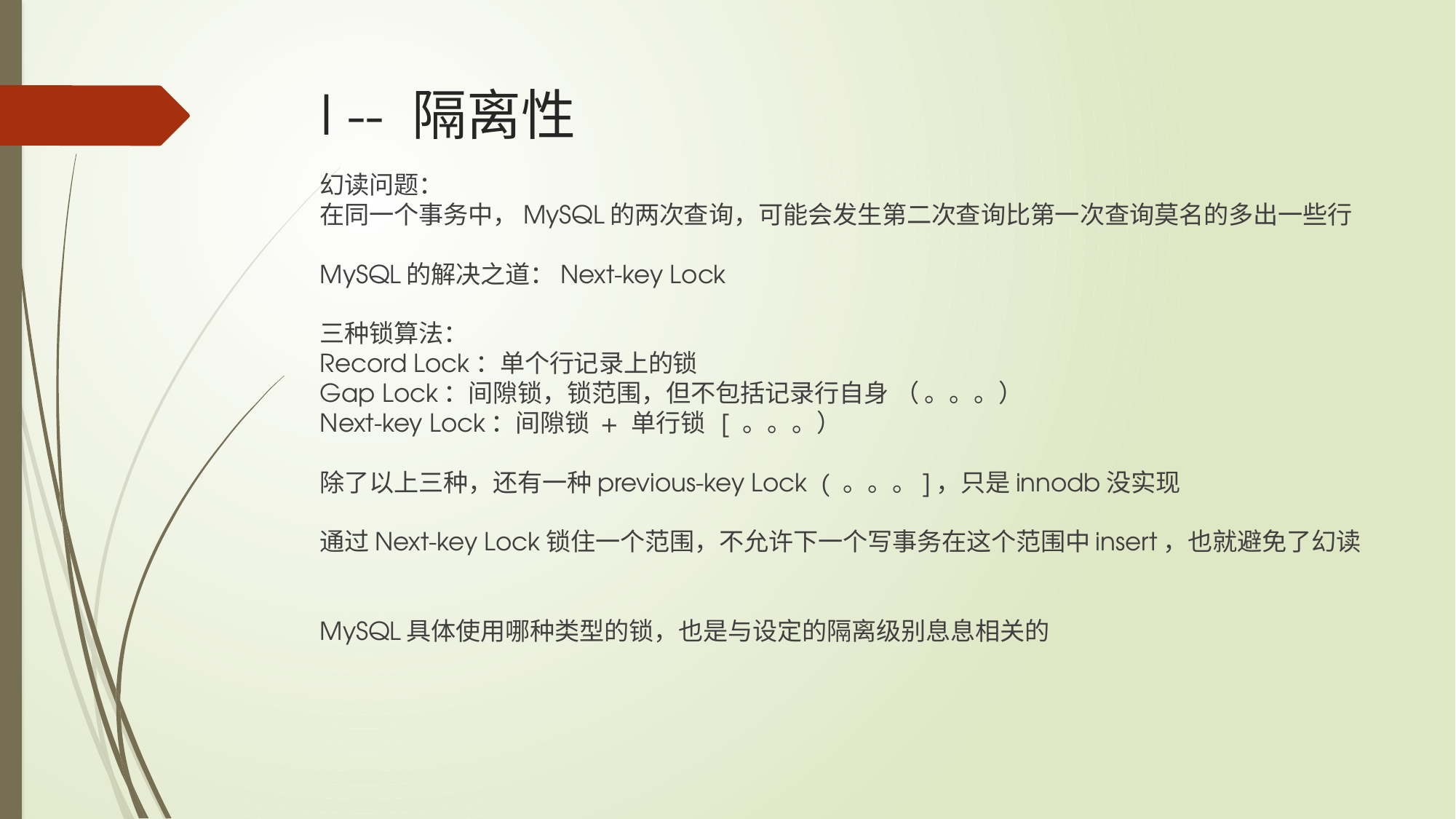

# I -- 隔离性
幻读问题：
在同一个事务中，MySQL的两次查询，可能会发生第二次查询比第一次查询莫名的多出一些行

MySQL的解决之道：Next-key Lock

三种锁算法：
Record Lock：单个行记录上的锁
Gap Lock：间隙锁，锁范围，但不包括记录行自身 （ 。。。）
Next-key Lock：间隙锁 + 单行锁  [ 。。。）

除了以上三种，还有一种previous-key Lock  ( 。。。]，只是innodb没实现

通过Next-key Lock锁住一个范围，不允许下一个写事务在这个范围中insert，也就避免了幻读

MySQL具体使用哪种类型的锁，也是与设定的隔离级别息息相关的